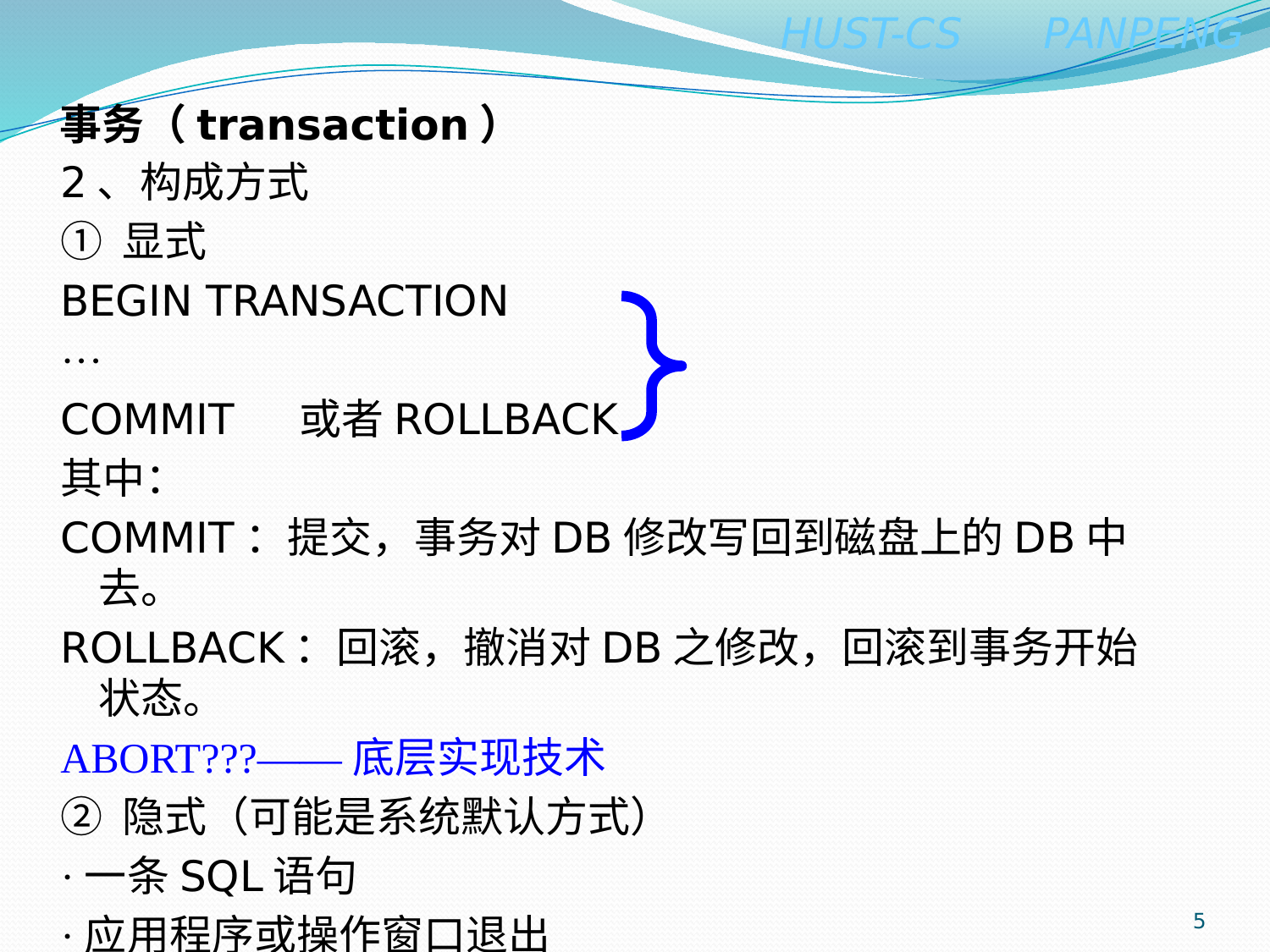

# 事务（transaction）
2、构成方式
① 显式
BEGIN TRANSACTION
···
COMMIT    或者ROLLBACK
其中：
COMMIT：提交，事务对DB修改写回到磁盘上的DB中去。
ROLLBACK：回滚，撤消对DB之修改，回滚到事务开始状态。
ABORT???——底层实现技术
② 隐式（可能是系统默认方式）
·一条SQL语句
·应用程序或操作窗口退出

5